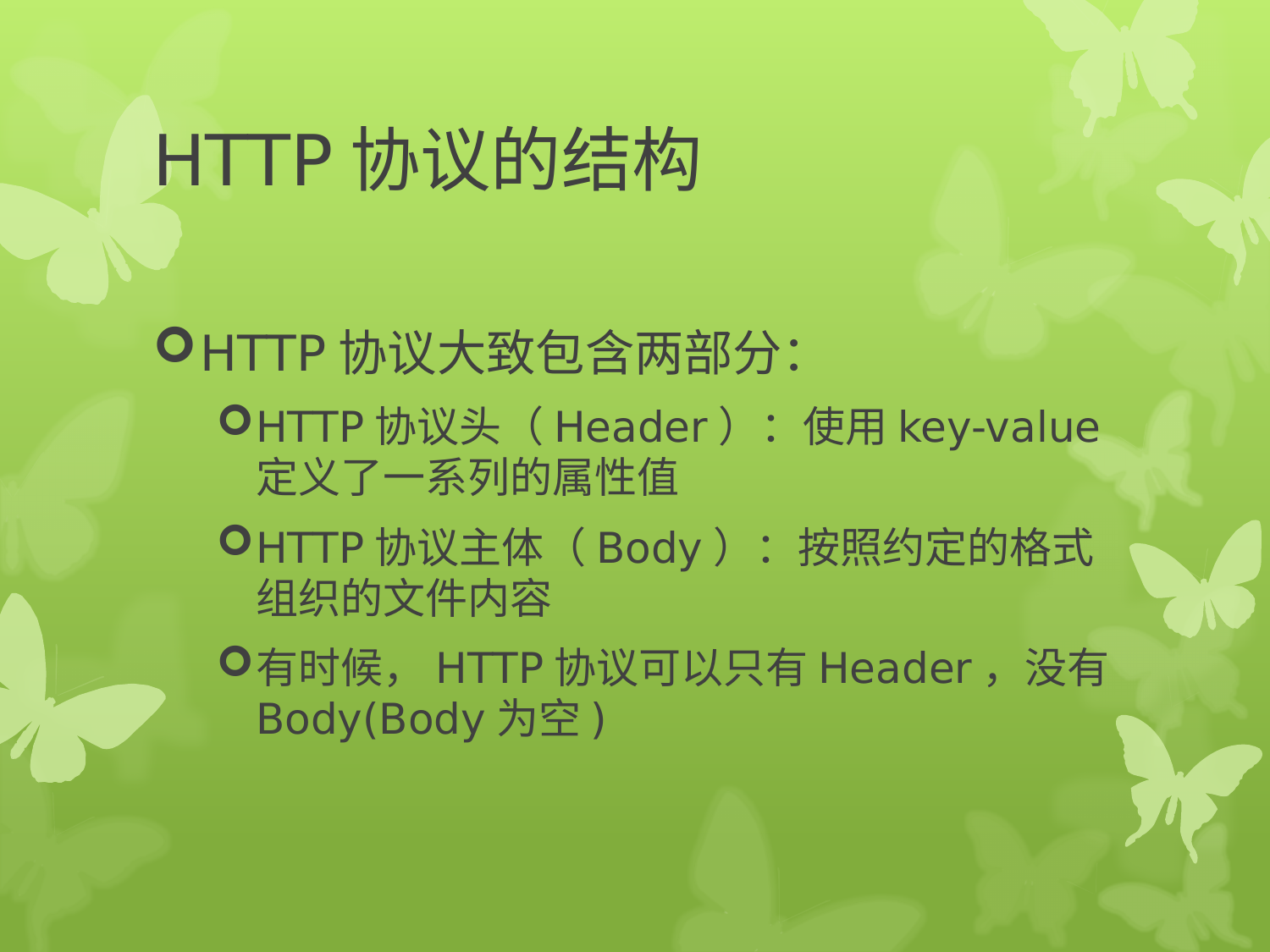

# HTTP协议的结构
HTTP协议大致包含两部分：
HTTP协议头（Header）：使用key-value定义了一系列的属性值
HTTP协议主体（Body）：按照约定的格式组织的文件内容
有时候，HTTP协议可以只有Header，没有Body(Body为空)